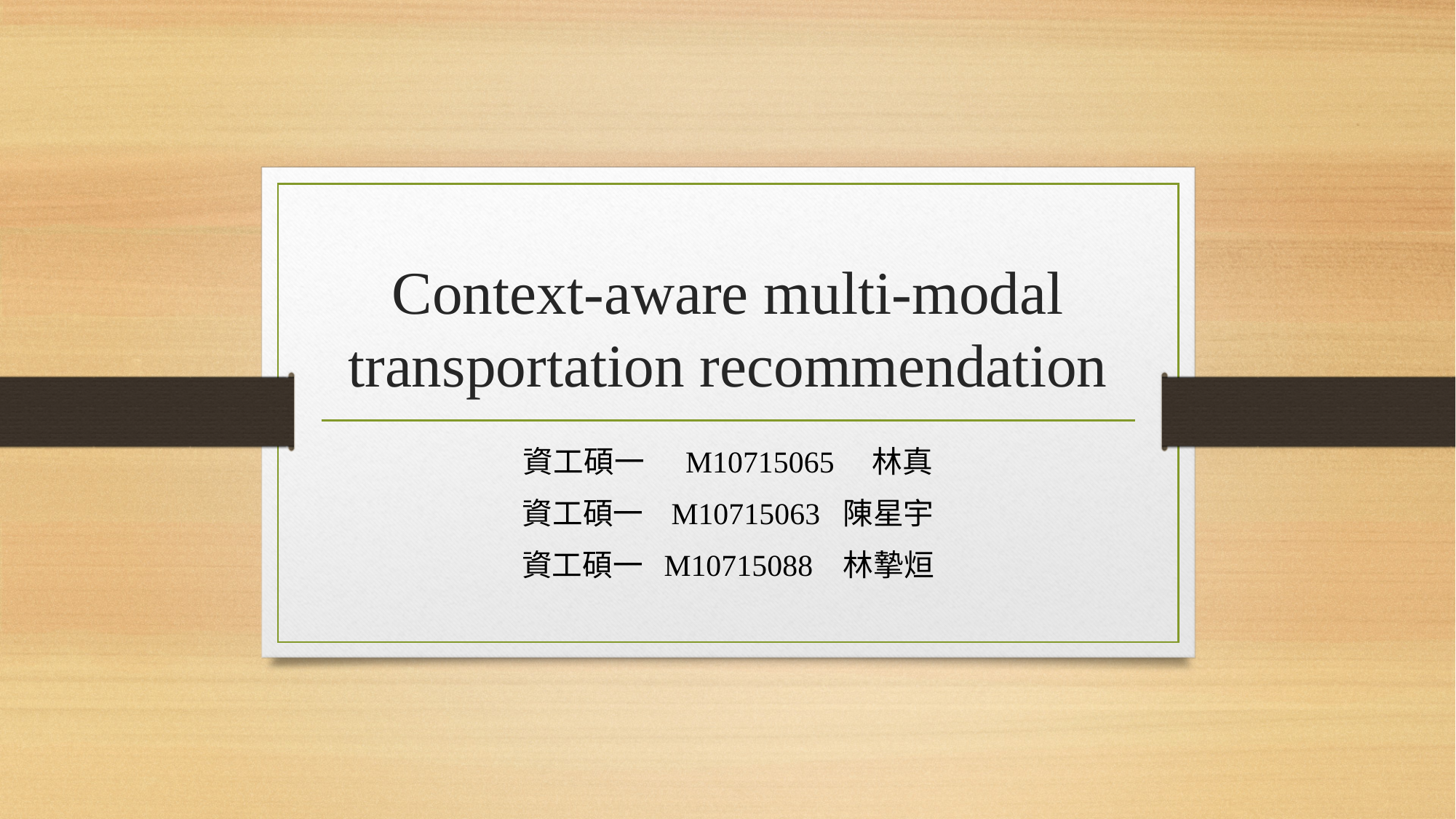

# Context-aware multi-modal transportation recommendation
資工碩一     M10715065    林真
資工碩一   M10715063  陳星宇
資工碩一  M10715088   林摯烜